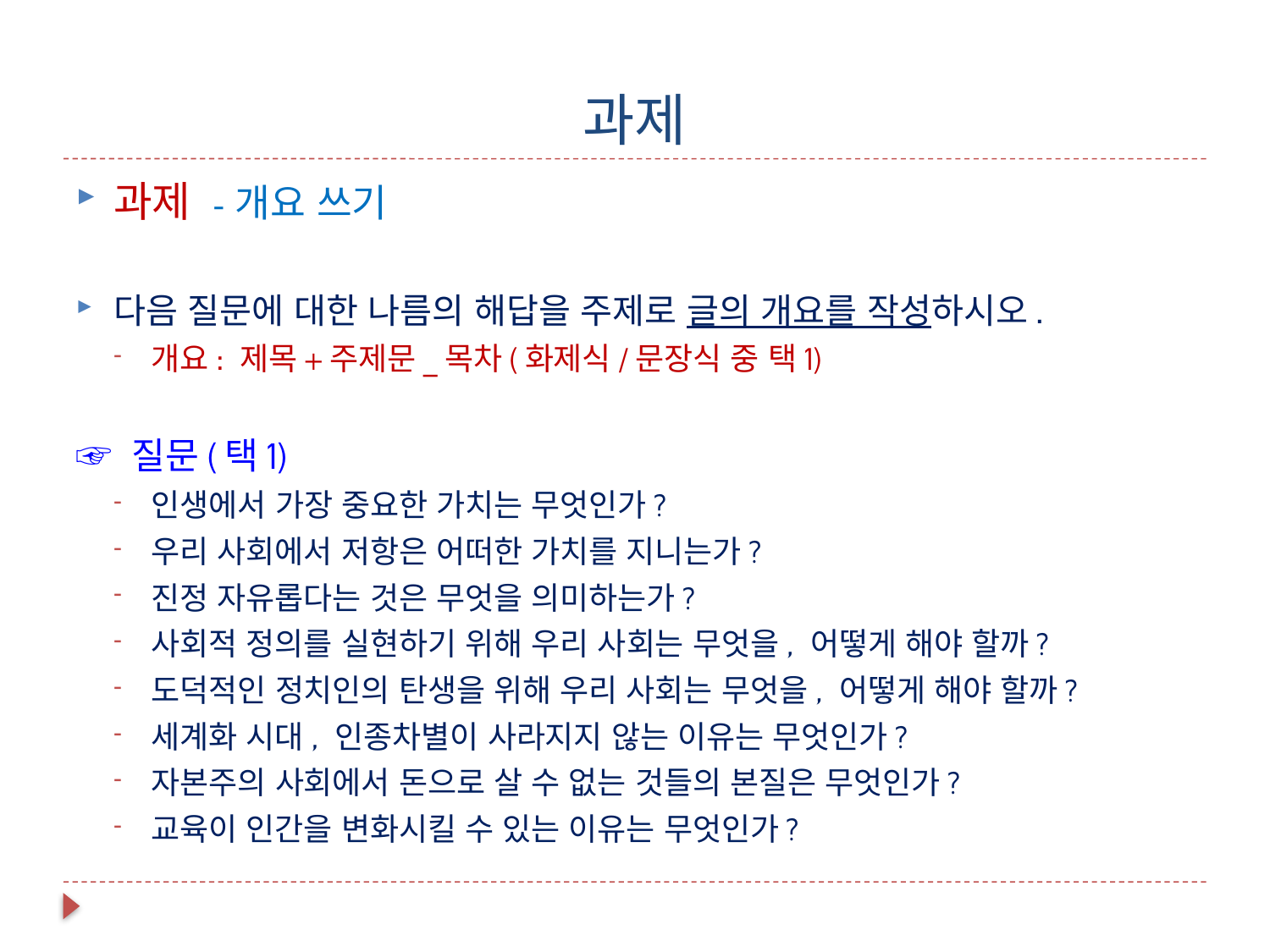

# 과제
과제 -개요 쓰기

다음 질문에 대한 나름의 해답을 주제로 글의 개요를 작성하시오.
개요: 제목+주제문_목차(화제식/문장식 중 택1)

☞ 질문(택1)
인생에서 가장 중요한 가치는 무엇인가?
우리 사회에서 저항은 어떠한 가치를 지니는가?
진정 자유롭다는 것은 무엇을 의미하는가?
사회적 정의를 실현하기 위해 우리 사회는 무엇을, 어떻게 해야 할까?
도덕적인 정치인의 탄생을 위해 우리 사회는 무엇을, 어떻게 해야 할까?
세계화 시대, 인종차별이 사라지지 않는 이유는 무엇인가?
자본주의 사회에서 돈으로 살 수 없는 것들의 본질은 무엇인가?
교육이 인간을 변화시킬 수 있는 이유는 무엇인가?